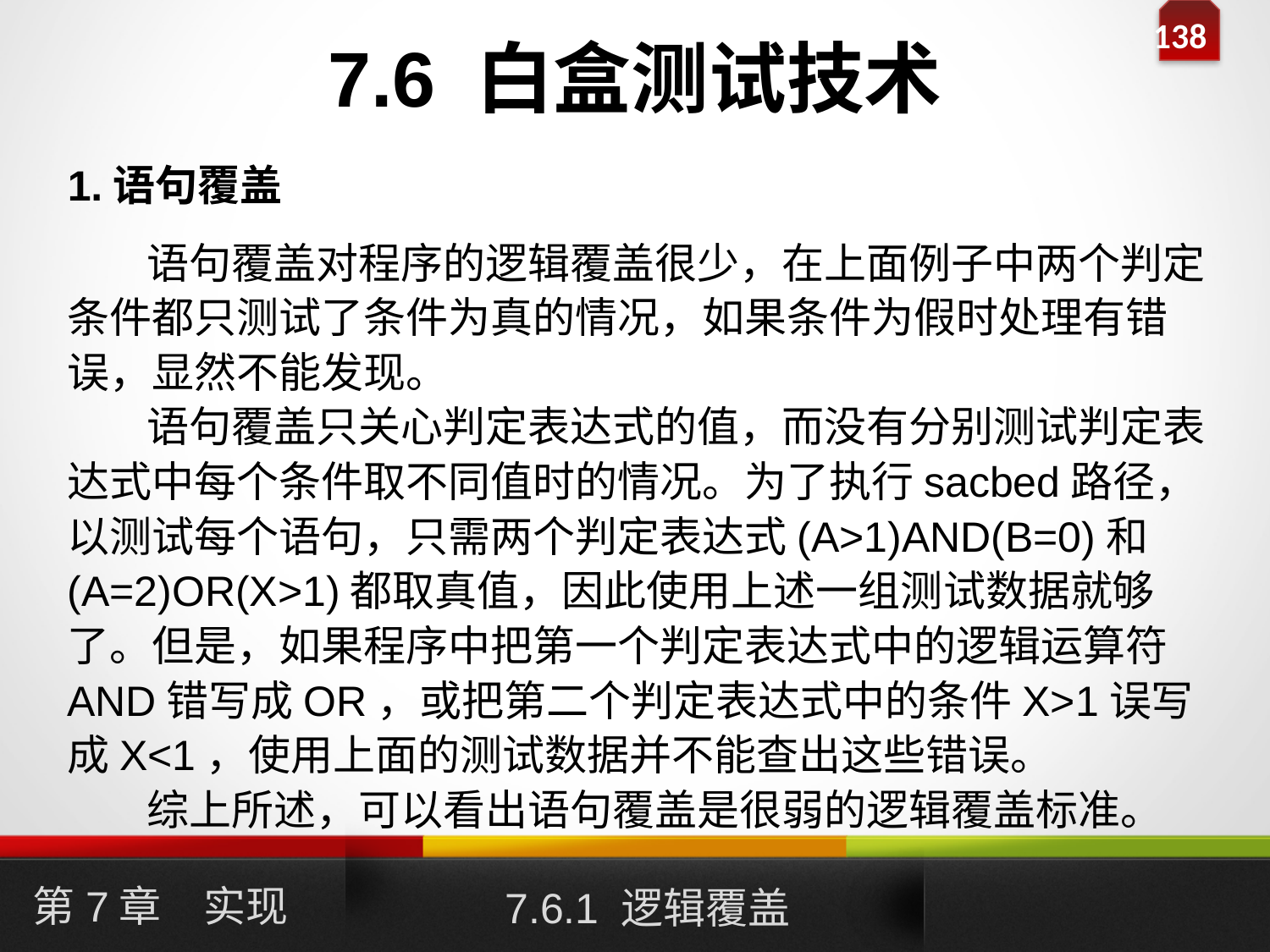

# 7.6 白盒测试技术
1.语句覆盖
语句覆盖对程序的逻辑覆盖很少，在上面例子中两个判定条件都只测试了条件为真的情况，如果条件为假时处理有错误，显然不能发现。
语句覆盖只关心判定表达式的值，而没有分别测试判定表达式中每个条件取不同值时的情况。为了执行sacbed路径，以测试每个语句，只需两个判定表达式(A>1)AND(B=0)和(A=2)OR(X>1)都取真值，因此使用上述一组测试数据就够了。但是，如果程序中把第一个判定表达式中的逻辑运算符AND错写成OR，或把第二个判定表达式中的条件X>1误写成X<1，使用上面的测试数据并不能查出这些错误。
综上所述，可以看出语句覆盖是很弱的逻辑覆盖标准。
第7章　实现
7.6.1 逻辑覆盖